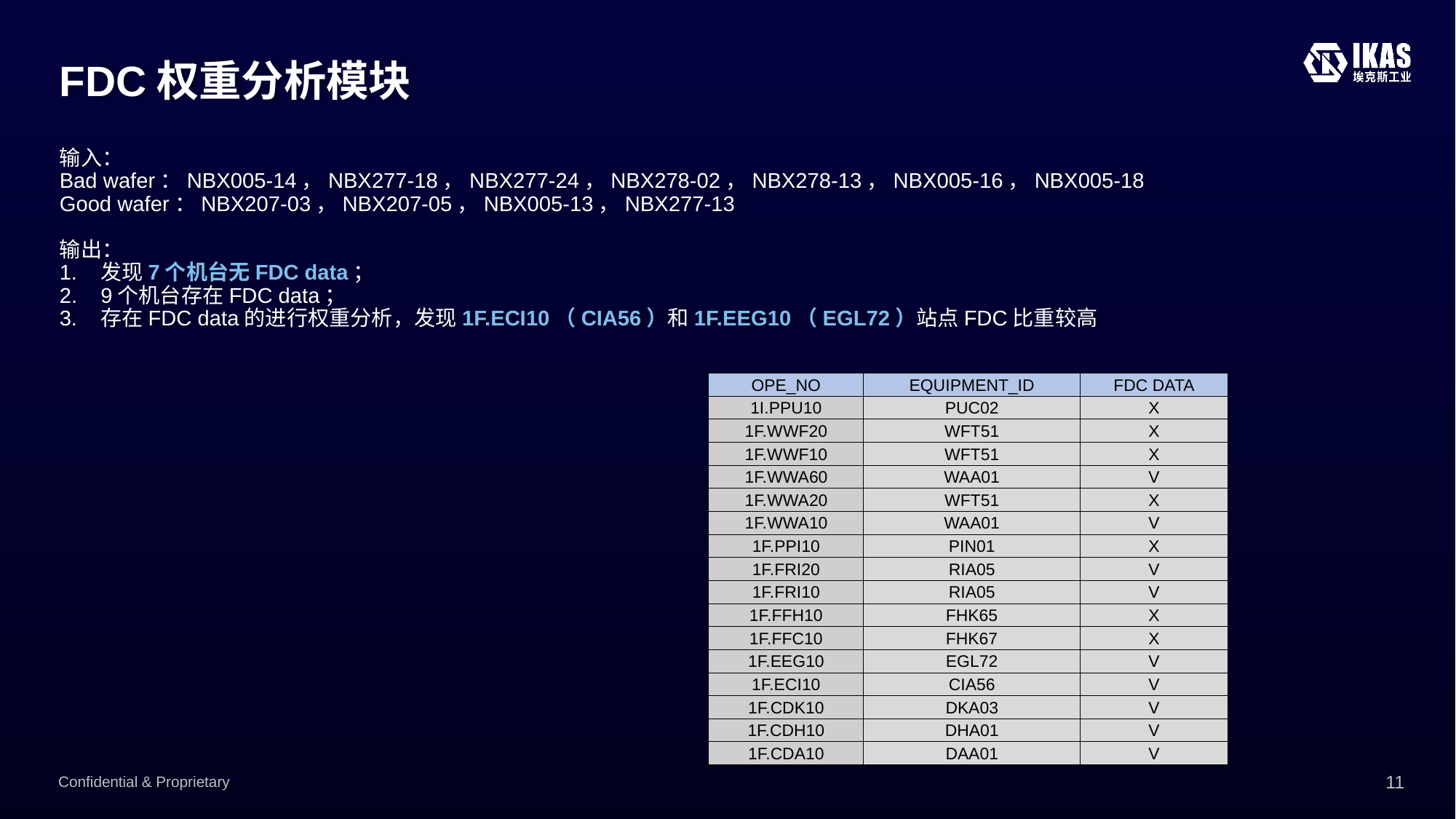

# FDC权重分析模块
输入：
Bad wafer：NBX005-14，NBX277-18，NBX277-24，NBX278-02，NBX278-13，NBX005-16，NBX005-18
Good wafer：NBX207-03，NBX207-05，NBX005-13，NBX277-13

输出：
发现7个机台无FDC data；
9个机台存在FDC data；
存在FDC data的进行权重分析，发现1F.ECI10（CIA56）和1F.EEG10（EGL72）站点FDC比重较高
| OPE\_NO | EQUIPMENT\_ID | FDC DATA |
| --- | --- | --- |
| 1I.PPU10 | PUC02 | X |
| 1F.WWF20 | WFT51 | X |
| 1F.WWF10 | WFT51 | X |
| 1F.WWA60 | WAA01 | V |
| 1F.WWA20 | WFT51 | X |
| 1F.WWA10 | WAA01 | V |
| 1F.PPI10 | PIN01 | X |
| 1F.FRI20 | RIA05 | V |
| 1F.FRI10 | RIA05 | V |
| 1F.FFH10 | FHK65 | X |
| 1F.FFC10 | FHK67 | X |
| 1F.EEG10 | EGL72 | V |
| 1F.ECI10 | CIA56 | V |
| 1F.CDK10 | DKA03 | V |
| 1F.CDH10 | DHA01 | V |
| 1F.CDA10 | DAA01 | V |